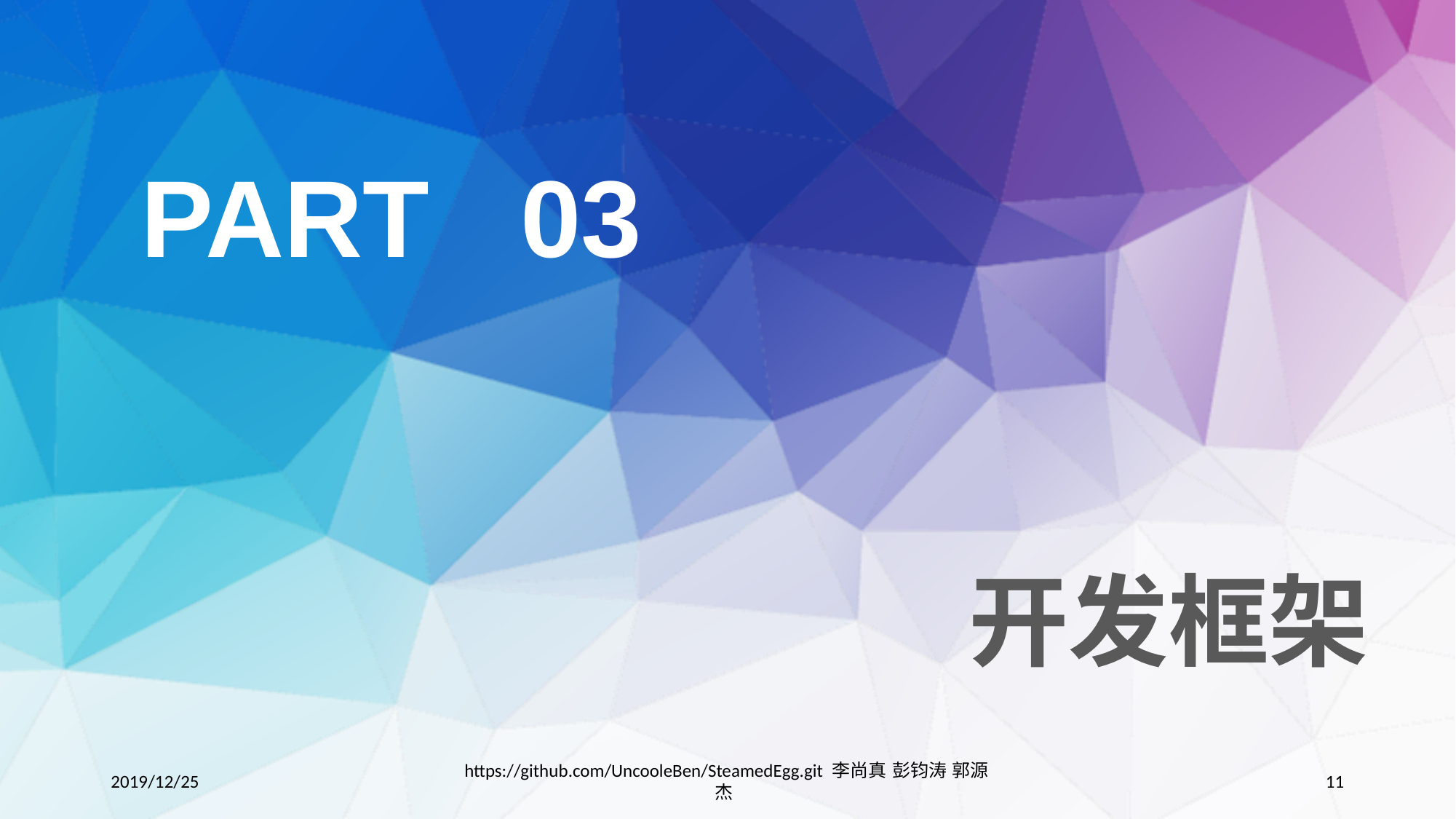

PART   03
开发框架
2019/12/25
https://github.com/UncooleBen/SteamedEgg.git 李尚真 彭钧涛 郭源杰
11